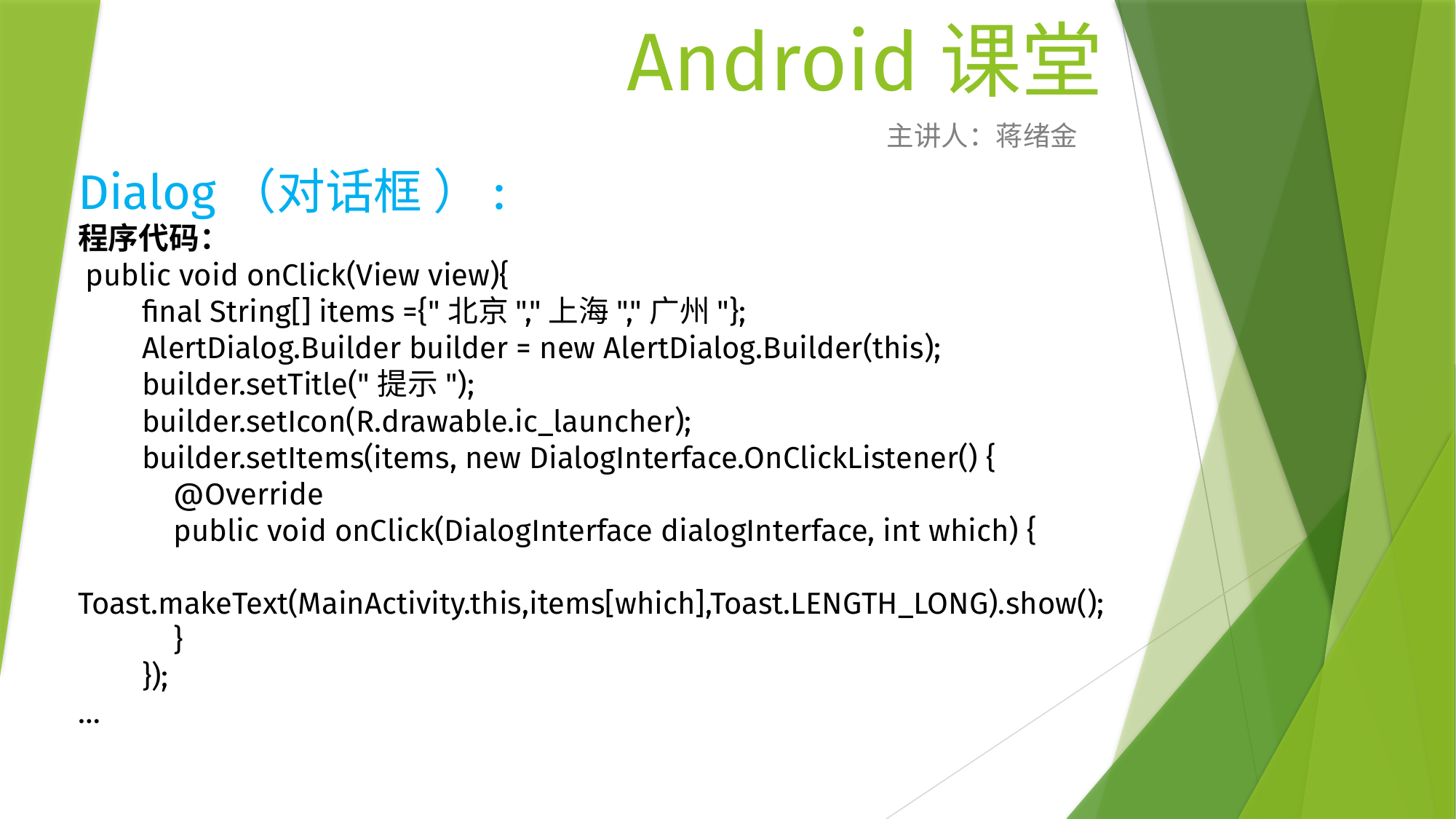

# Android课堂
主讲人：蒋绪金
Dialog（对话框 ）:
程序代码：
 public void onClick(View view){
        final String[] items ={"北京","上海","广州"};
        AlertDialog.Builder builder = new AlertDialog.Builder(this);
        builder.setTitle("提示");
        builder.setIcon(R.drawable.ic_launcher);
        builder.setItems(items, new DialogInterface.OnClickListener() {
            @Override
            public void onClick(DialogInterface dialogInterface, int which) {
                Toast.makeText(MainActivity.this,items[which],Toast.LENGTH_LONG).show();
            }
        });
…